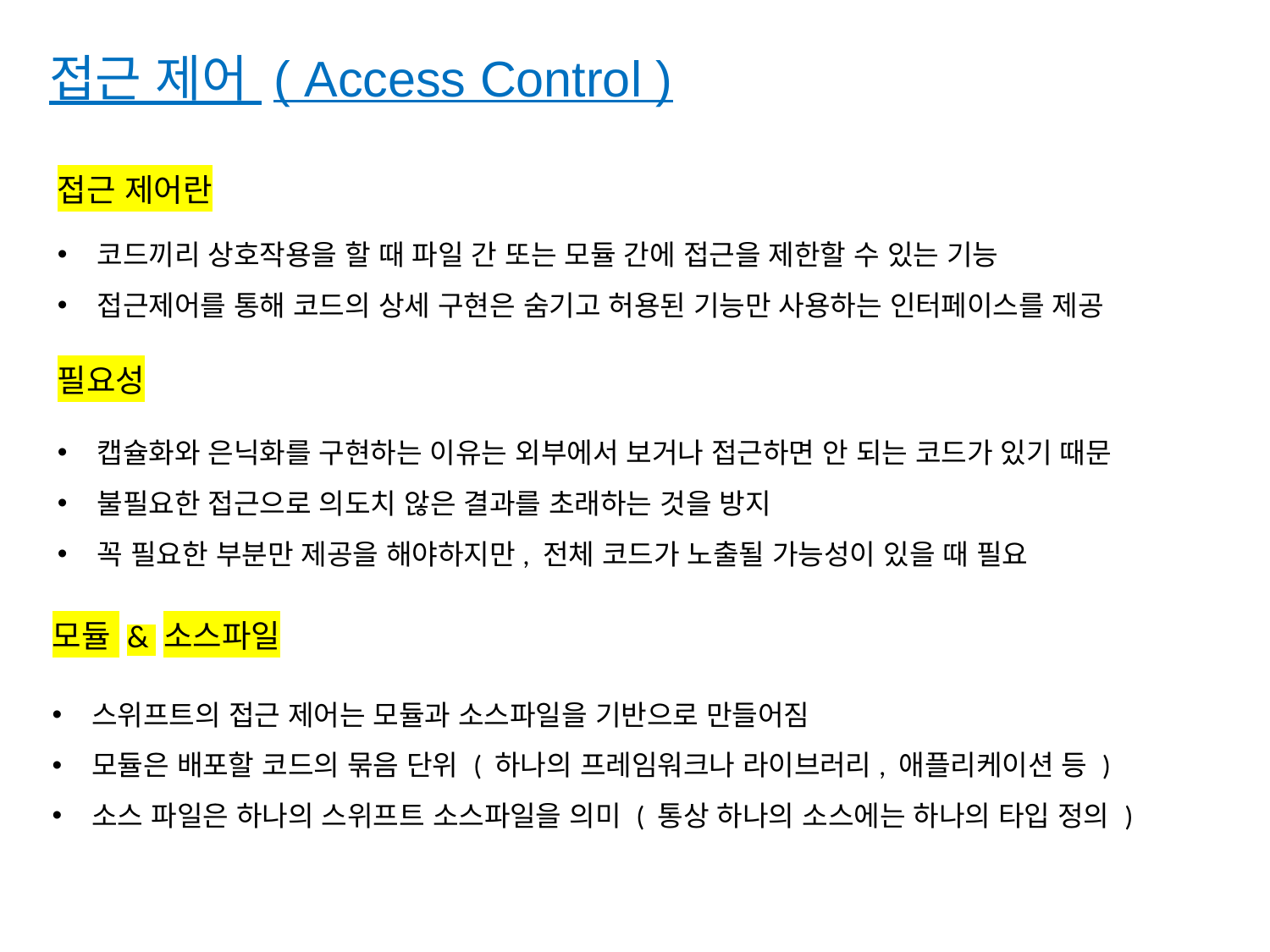

접근 제어 ( Access Control )
접근 제어란
코드끼리 상호작용을 할 때 파일 간 또는 모듈 간에 접근을 제한할 수 있는 기능
접근제어를 통해 코드의 상세 구현은 숨기고 허용된 기능만 사용하는 인터페이스를 제공
필요성
캡슐화와 은닉화를 구현하는 이유는 외부에서 보거나 접근하면 안 되는 코드가 있기 때문
불필요한 접근으로 의도치 않은 결과를 초래하는 것을 방지
꼭 필요한 부분만 제공을 해야하지만, 전체 코드가 노출될 가능성이 있을 때 필요
모듈 & 소스파일
스위프트의 접근 제어는 모듈과 소스파일을 기반으로 만들어짐
모듈은 배포할 코드의 묶음 단위 ( 하나의 프레임워크나 라이브러리, 애플리케이션 등 )
소스 파일은 하나의 스위프트 소스파일을 의미 ( 통상 하나의 소스에는 하나의 타입 정의 )